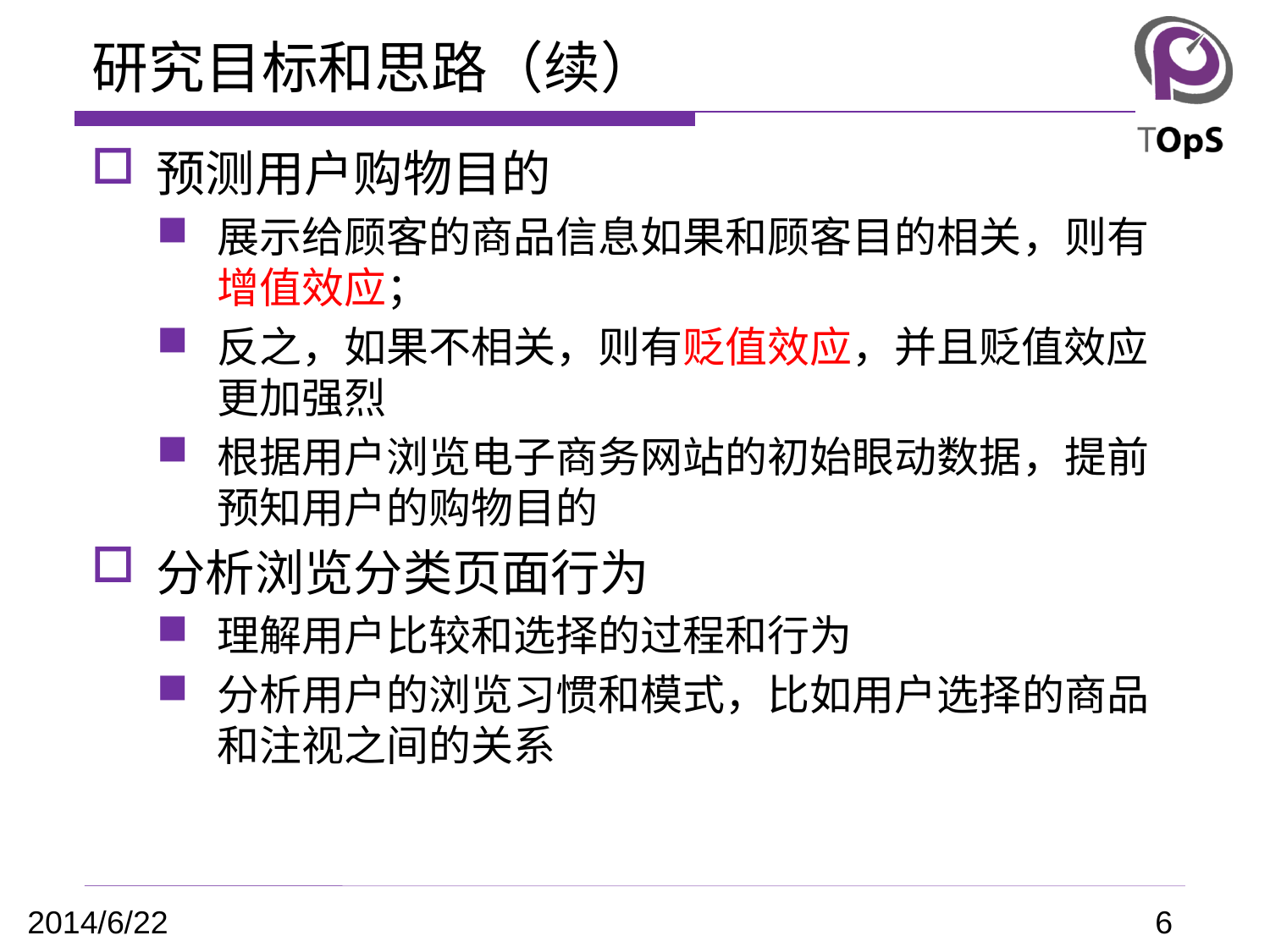

# 研究目标和思路（续）
预测用户购物目的
展示给顾客的商品信息如果和顾客目的相关，则有增值效应；
反之，如果不相关，则有贬值效应，并且贬值效应更加强烈
根据用户浏览电子商务网站的初始眼动数据，提前预知用户的购物目的
分析浏览分类页面行为
理解用户比较和选择的过程和行为
分析用户的浏览习惯和模式，比如用户选择的商品和注视之间的关系
6
2014/6/22